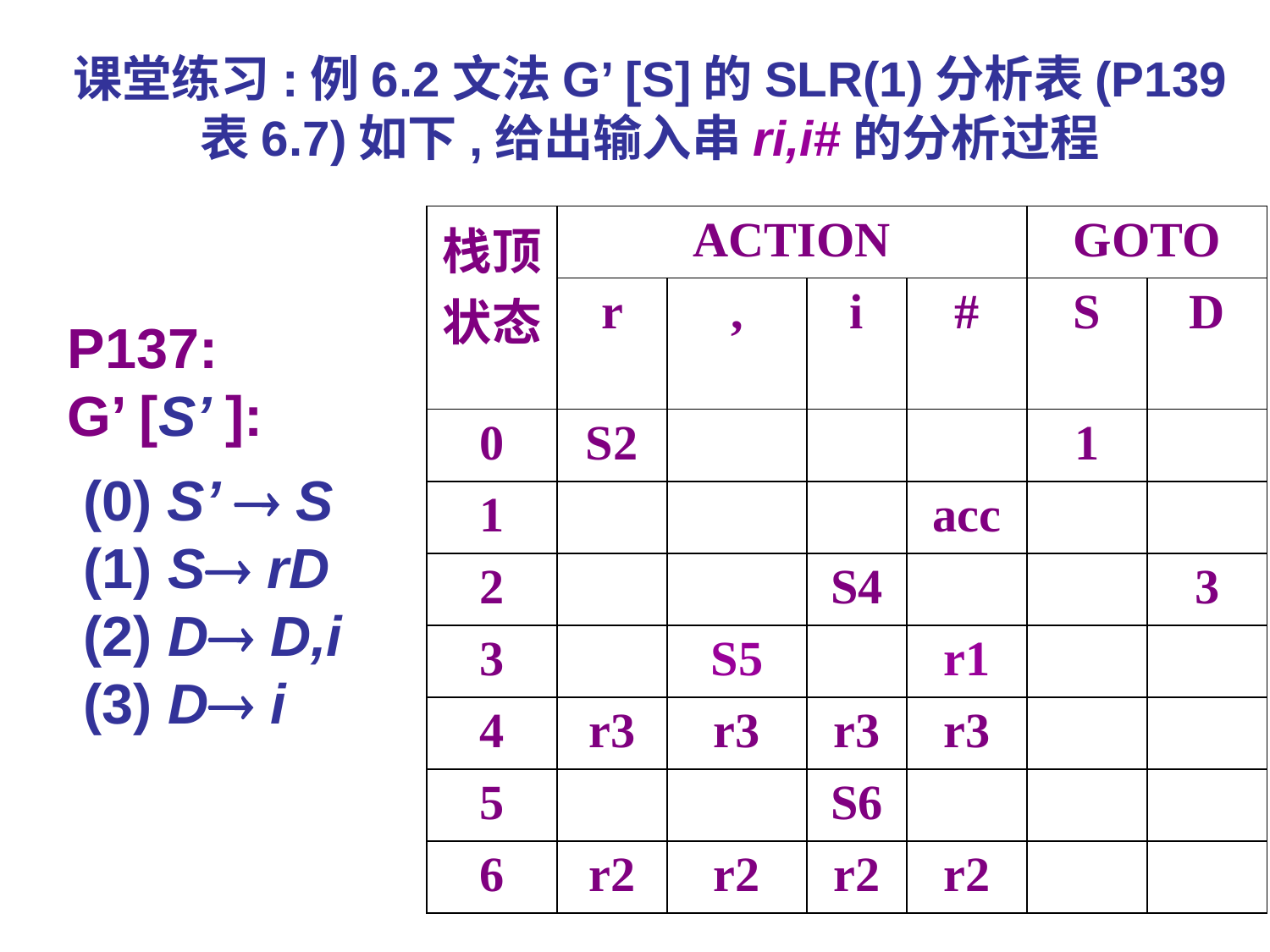

课堂练习:例6.2文法G’ [S]的SLR(1)分析表(P139 表6.7)如下,给出输入串ri,i#的分析过程
| 栈顶状态 | ACTION |  |  |  | GOTO |  |
| --- | --- | --- | --- | --- | --- | --- |
|  | r | , | i | # | S | D |
| 0 | S2 |  |  |  | 1 |  |
| 1 |  |  |  | acc |  |  |
| 2 |  |  | S4 |  |  | 3 |
| 3 |  | S5 |  | r1 |  |  |
| 4 | r3 | r3 | r3 | r3 |  |  |
| 5 |  |  | S6 |  |  |  |
| 6 | r2 | r2 | r2 | r2 |  |  |
P137:
G’ [S’ ]:

 (0) S’ → S
 (1) S→ rD
 (2) D→ D,i
 (3) D→ i